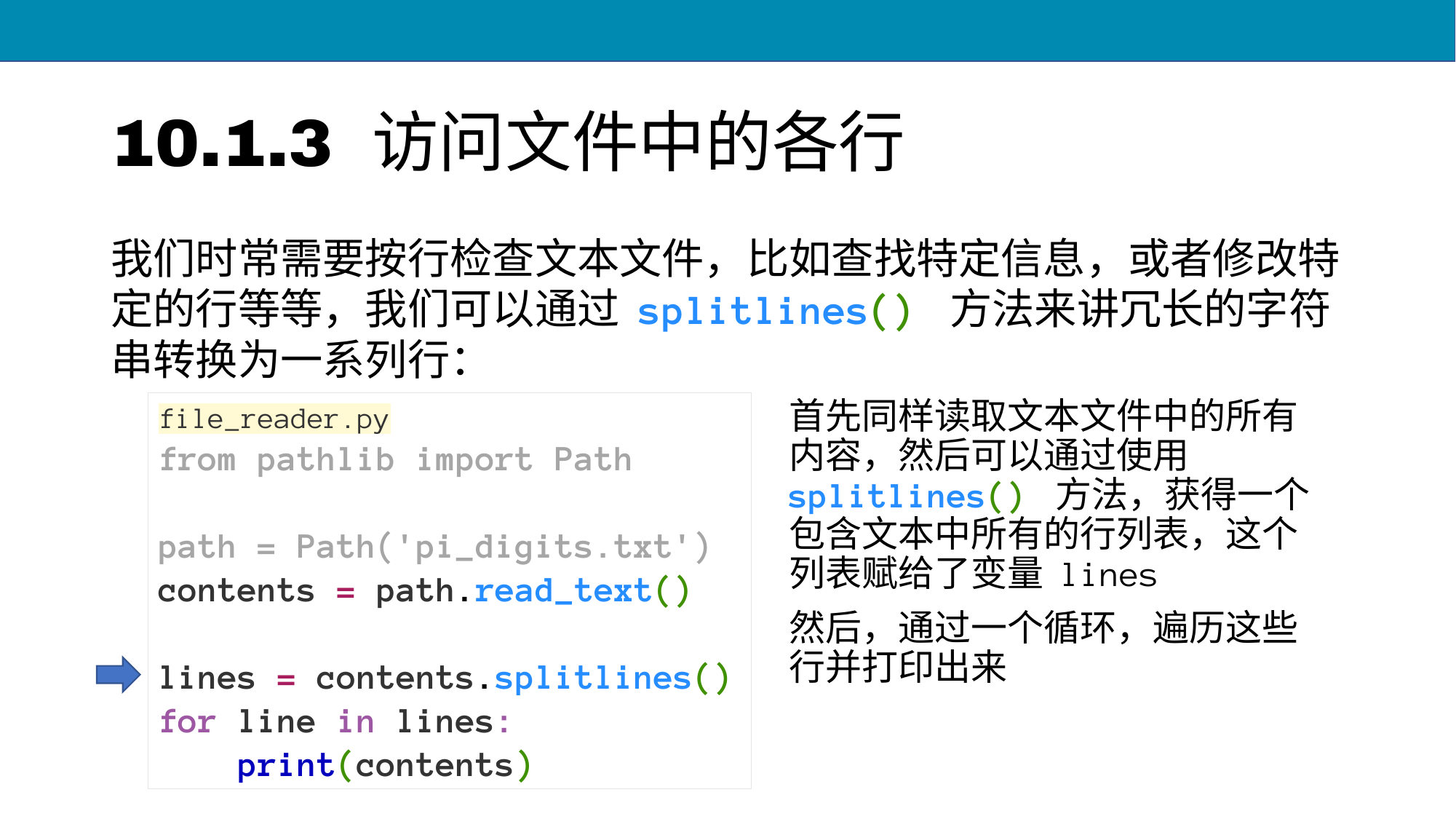

# 10.1.3 访问文件中的各行
我们时常需要按行检查文本文件，比如查找特定信息，或者修改特定的行等等，我们可以通过 splitlines() 方法来讲冗长的字符串转换为一系列行：

file_reader.py
from pathlib import Path
path = Path('pi_digits.txt')
contents = path.read_text()
lines = contents.splitlines()
for line in lines:
    print(contents)
首先同样读取文本文件中的所有内容，然后可以通过使用 splitlines() 方法，获得一个包含文本中所有的行列表，这个列表赋给了变量 lines
然后，通过一个循环，遍历这些行并打印出来